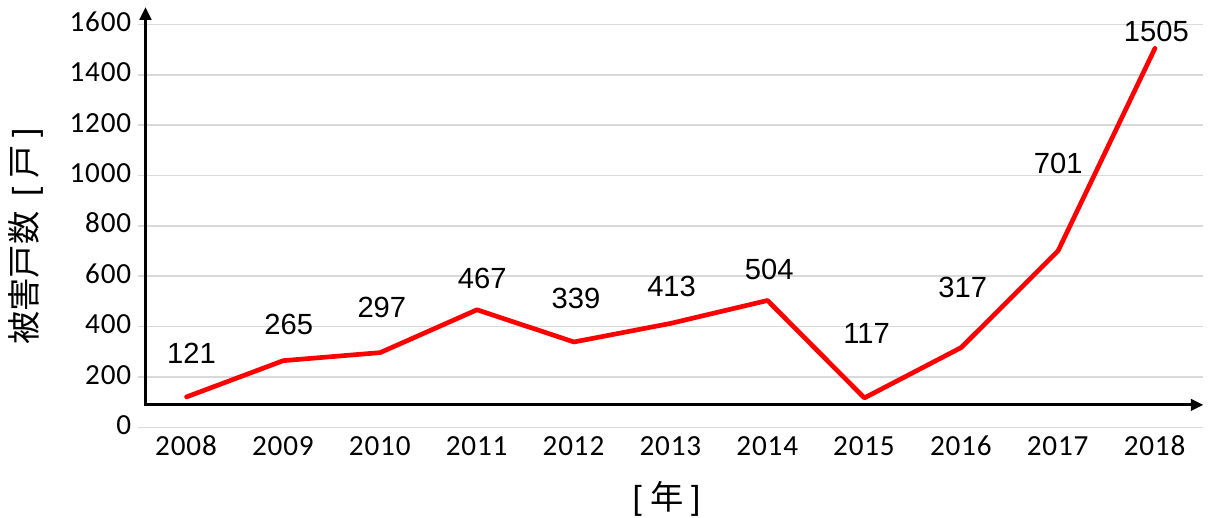

### Chart

| Category |  |
|---|---|
| 2008 | 121.0 |
| 2009 | 265.0 |
| 2010 | 297.0 |
| 2011 | 467.0 |
| 2012 | 339.0 |
| 2013 | 413.0 |
| 2014 | 504.0 |
| 2015 | 117.0 |
| 2016 | 317.0 |
| 2017 | 701.0 |
| 2018 | 1505.0 |
1505
701
被害戸数 [戸]
504
467
413
317
339
297
265
117
121
[年]